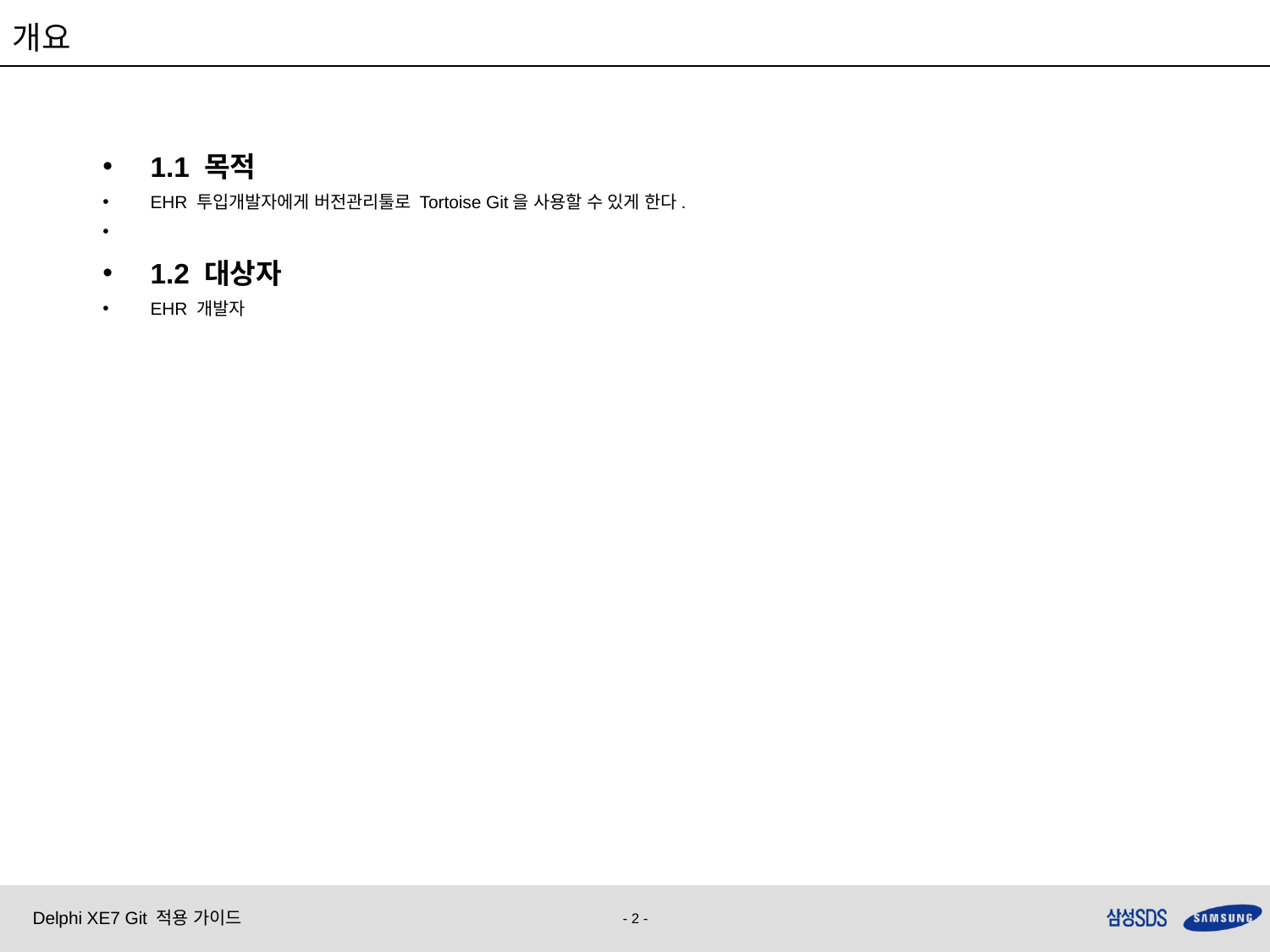

개요
1.1 목적
EHR 투입개발자에게 버전관리툴로 Tortoise Git을 사용할 수 있게 한다.

1.2 대상자
EHR 개발자